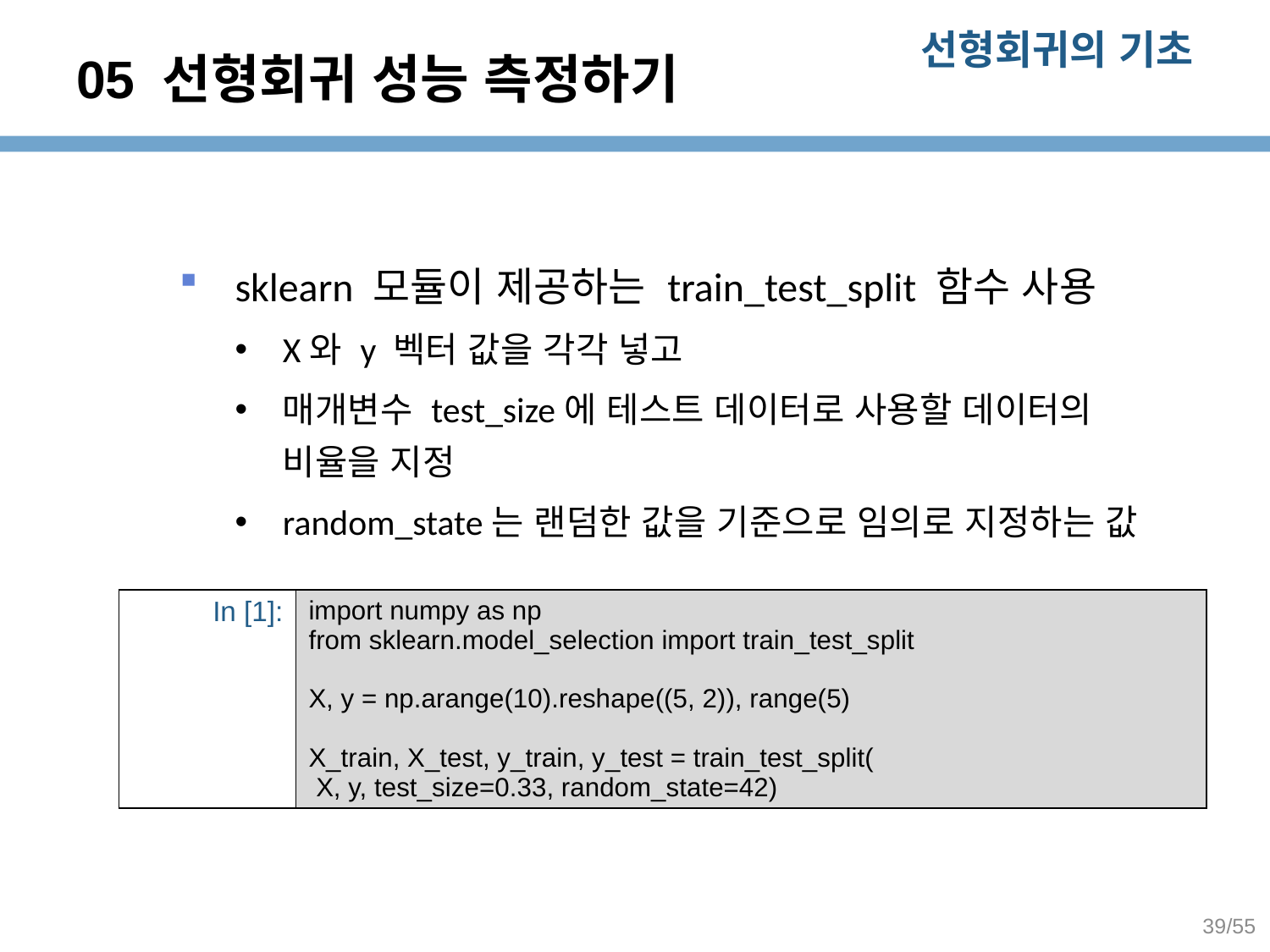

# 05 선형회귀 성능 측정하기

sklearn 모듈이 제공하는 train_test_split 함수 사용
X와 y 벡터 값을 각각 넣고
매개변수 test_size에 테스트 데이터로 사용할 데이터의 비율을 지정
random_state는 랜덤한 값을 기준으로 임의로 지정하는 값
| In [1]: | import numpy as np from sklearn.model\_selection import train\_test\_split X, y = np.arange(10).reshape((5, 2)), range(5) X\_train, X\_test, y\_train, y\_test = train\_test\_split( X, y, test\_size=0.33, random\_state=42) |
| --- | --- |
39/55